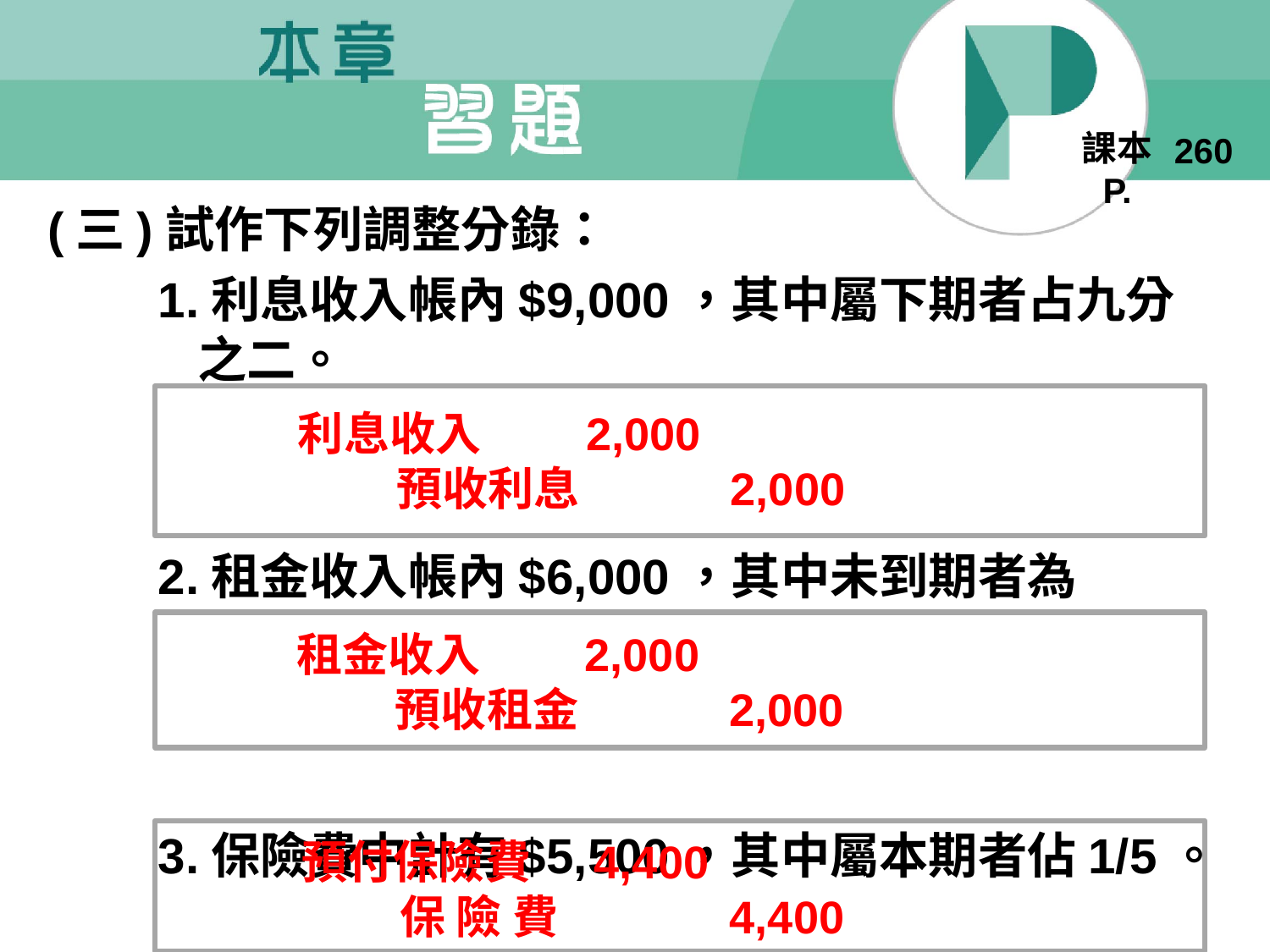

260
(三)試作下列調整分錄：
　　1.利息收入帳內$9,000，其中屬下期者占九分之二。

　　2.租金收入帳內$6,000，其中未到期者為$2,000。

　　3.保險費中計有$5,500，其中屬本期者佔1/5。

利息收入         2,000
    　預收利息    　     2,000

租金收入         2,000
    　預收租金   　      2,000

預付保險費     4,400
    　保 險 費    　       4,400